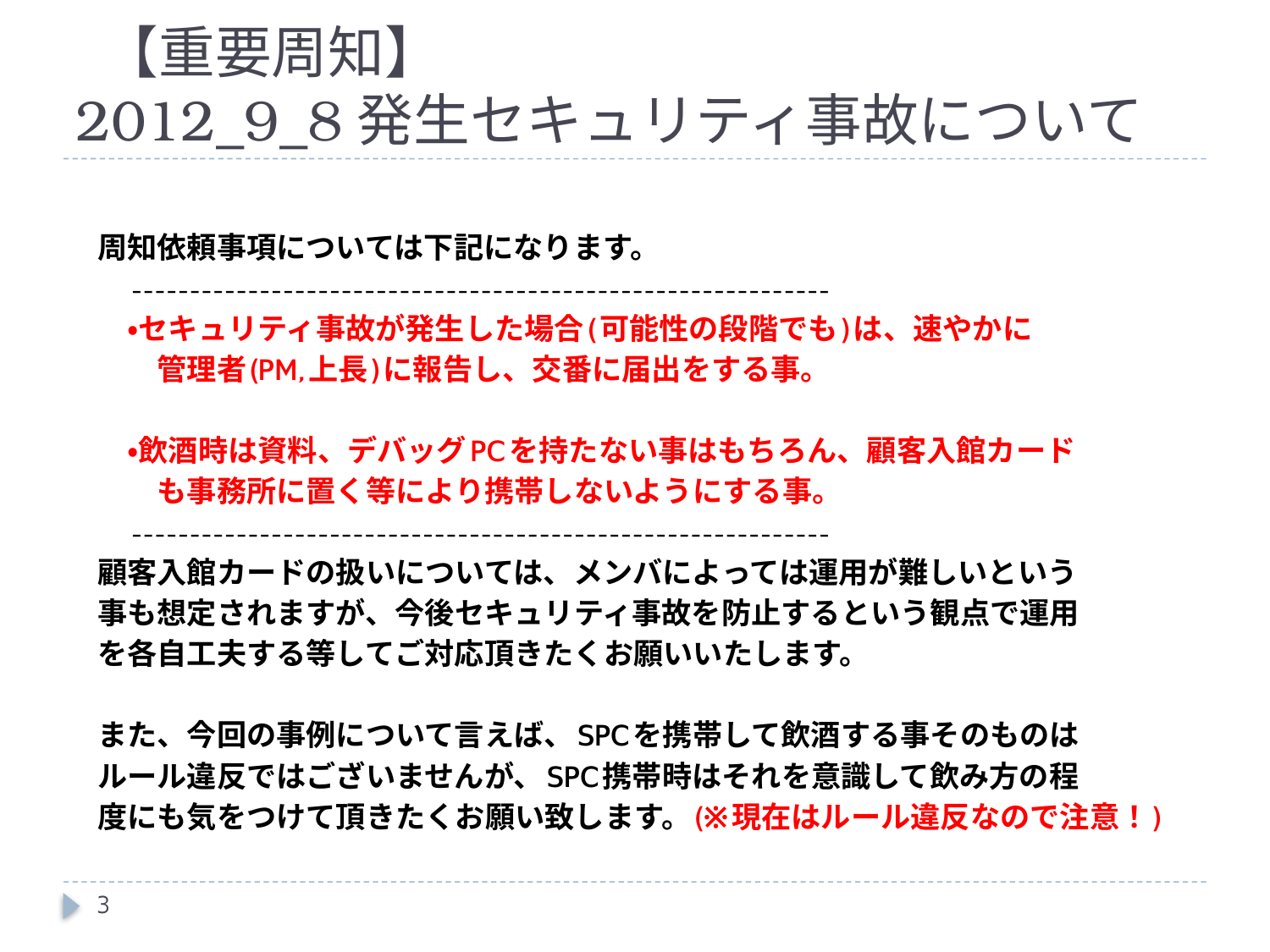

# 【重要周知】 2012_9_8発生セキュリティ事故について
周知依頼事項については下記になります。
　------------------------------------------------------------
　・セキュリティ事故が発生した場合(可能性の段階でも)は、速やかに
　　管理者(PM,上長)に報告し、交番に届出をする事。

　・飲酒時は資料、デバッグPCを持たない事はもちろん、顧客入館カード
　　も事務所に置く等により携帯しないようにする事。
　------------------------------------------------------------
顧客入館カードの扱いについては、メンバによっては運用が難しいという
事も想定されますが、今後セキュリティ事故を防止するという観点で運用
を各自工夫する等してご対応頂きたくお願いいたします。

また、今回の事例について言えば、SPCを携帯して飲酒する事そのものは
ルール違反ではございませんが、SPC携帯時はそれを意識して飲み方の程
度にも気をつけて頂きたくお願い致します。(※現在はルール違反なので注意！)

3